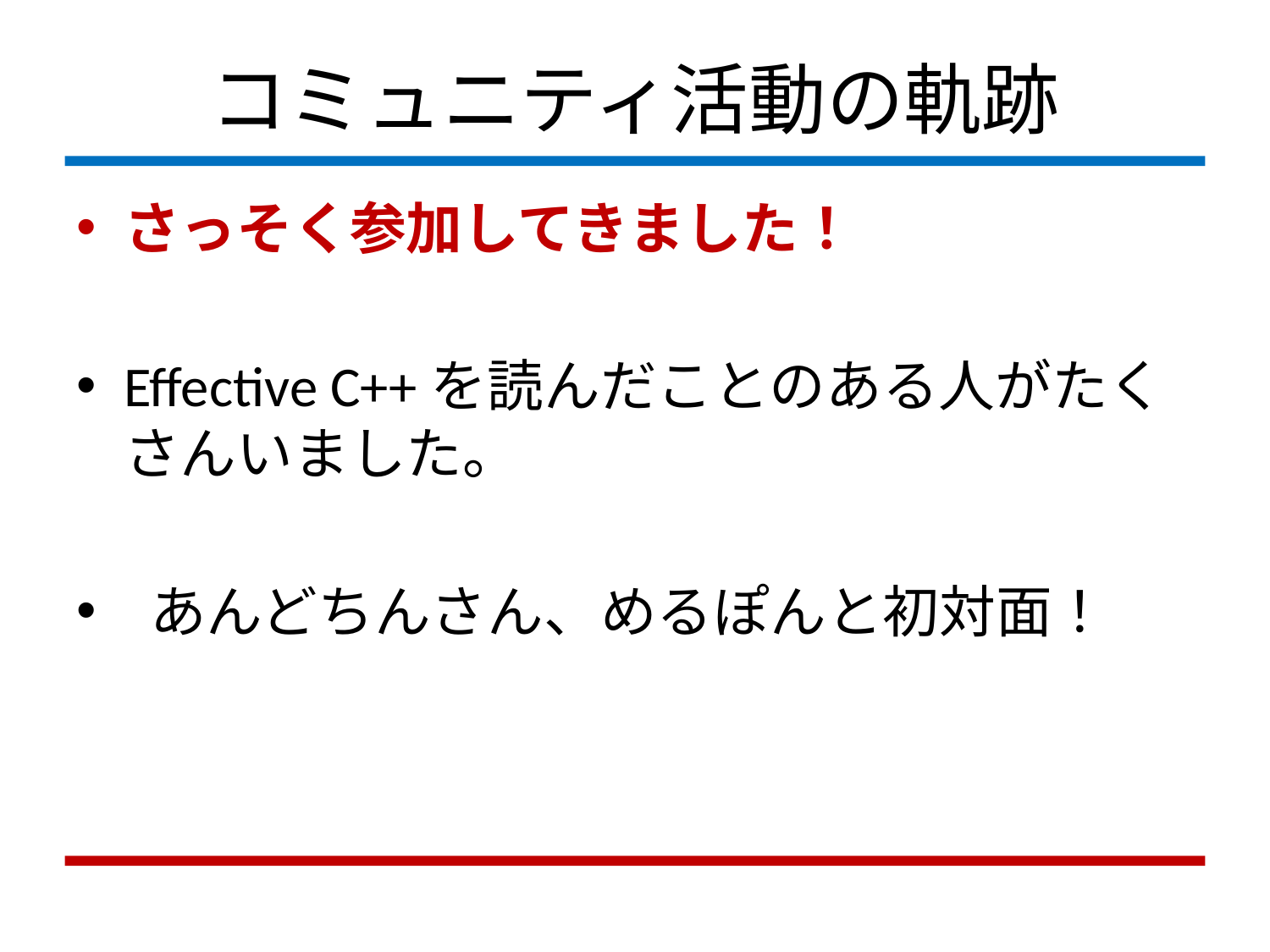

# コミュニティ活動の軌跡
さっそく参加してきました！

Effective C++を読んだことのある人がたくさんいました。

 あんどちんさん、めるぽんと初対面！